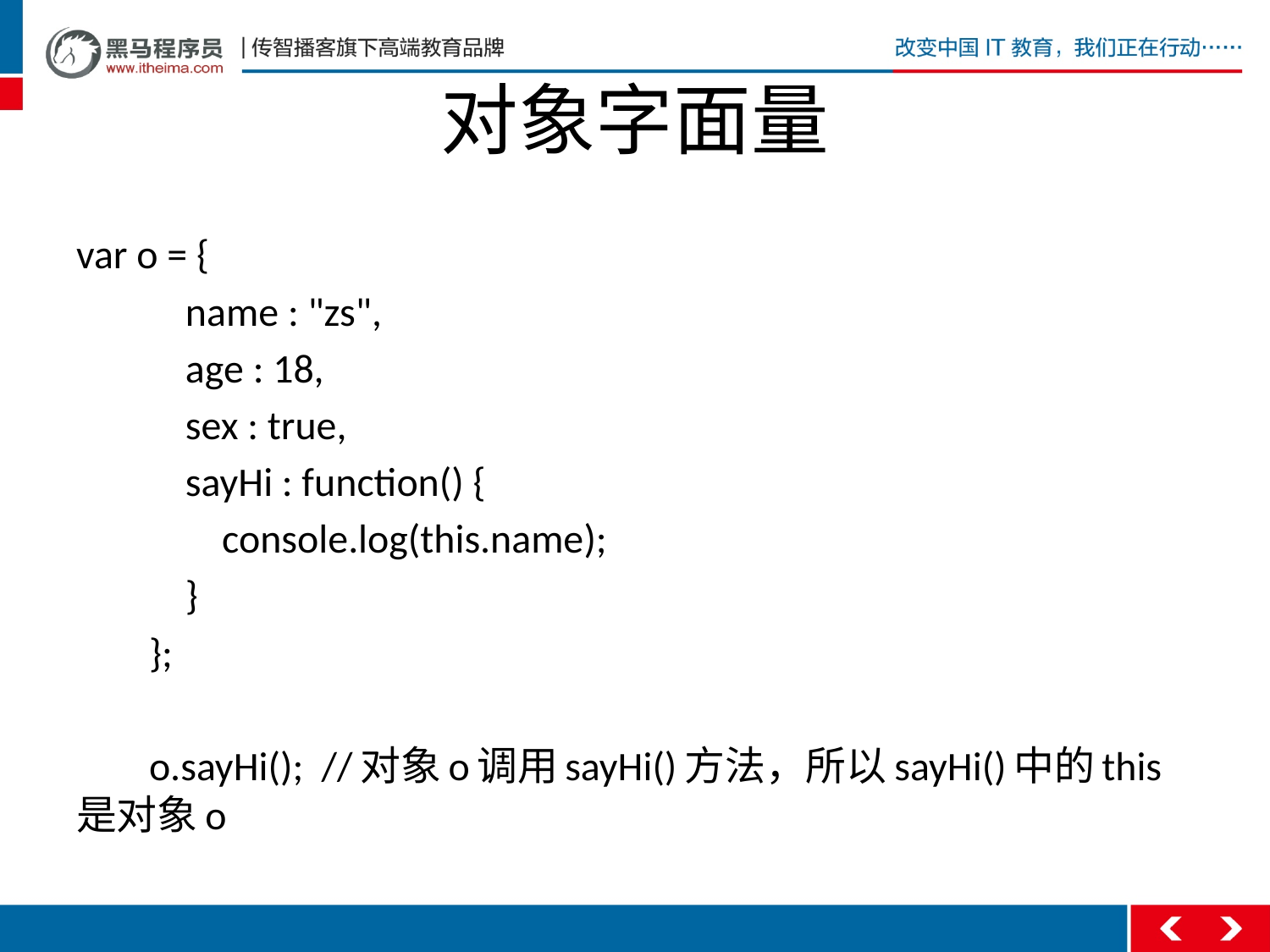

# 对象字面量
var o = {
            name : "zs",
            age : 18,
            sex : true,
            sayHi : function() {
                console.log(this.name);
            }
        };

        o.sayHi();  //对象o调用sayHi()方法，所以sayHi()中的this是对象o